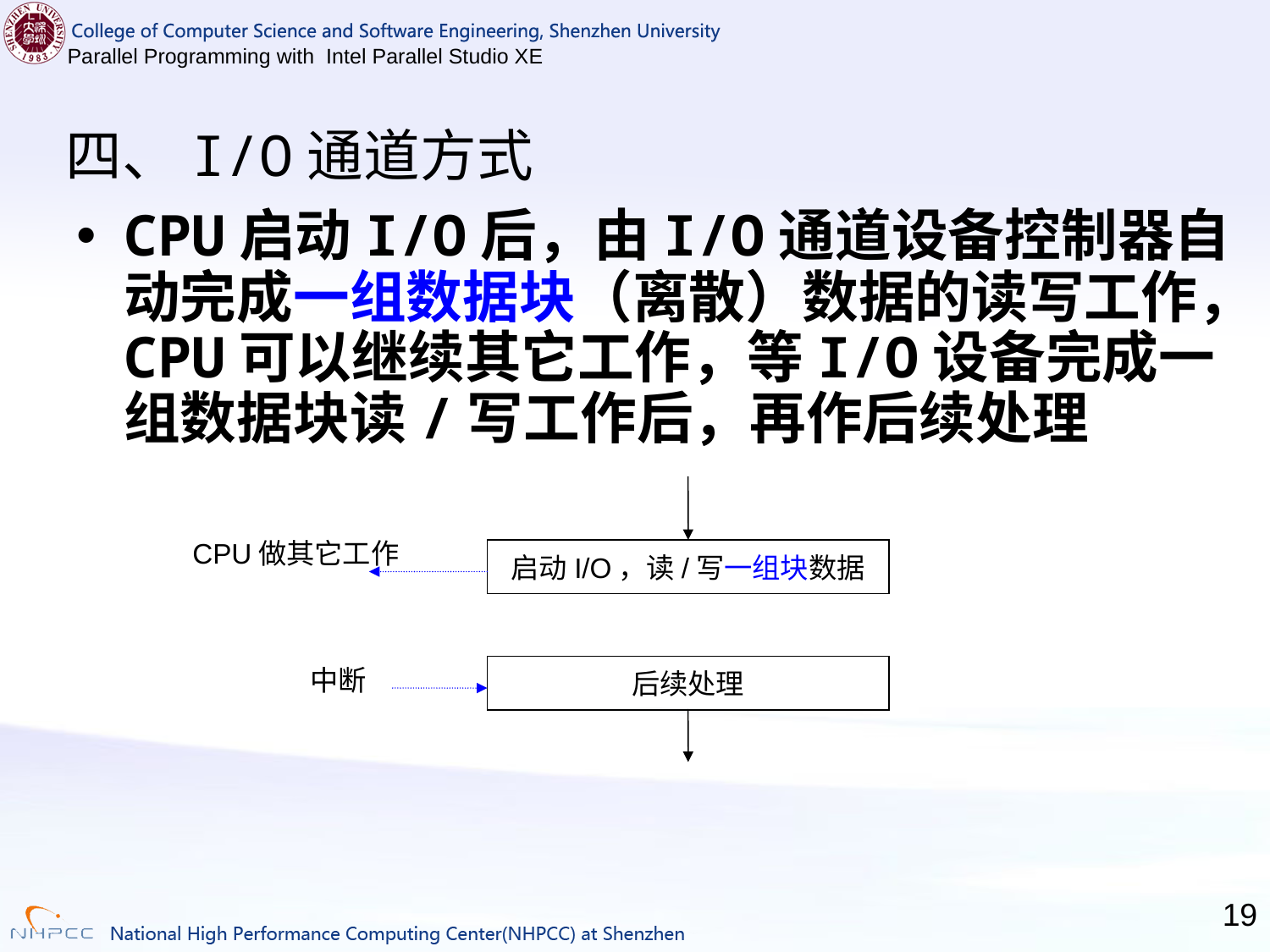

# 四、I/O通道方式
CPU启动I/O后，由I/O通道设备控制器自动完成一组数据块（离散）数据的读写工作，CPU可以继续其它工作，等I/O设备完成一组数据块读/写工作后，再作后续处理

CPU做其它工作
启动I/O，读/写一组块数据

中断
后续处理

19